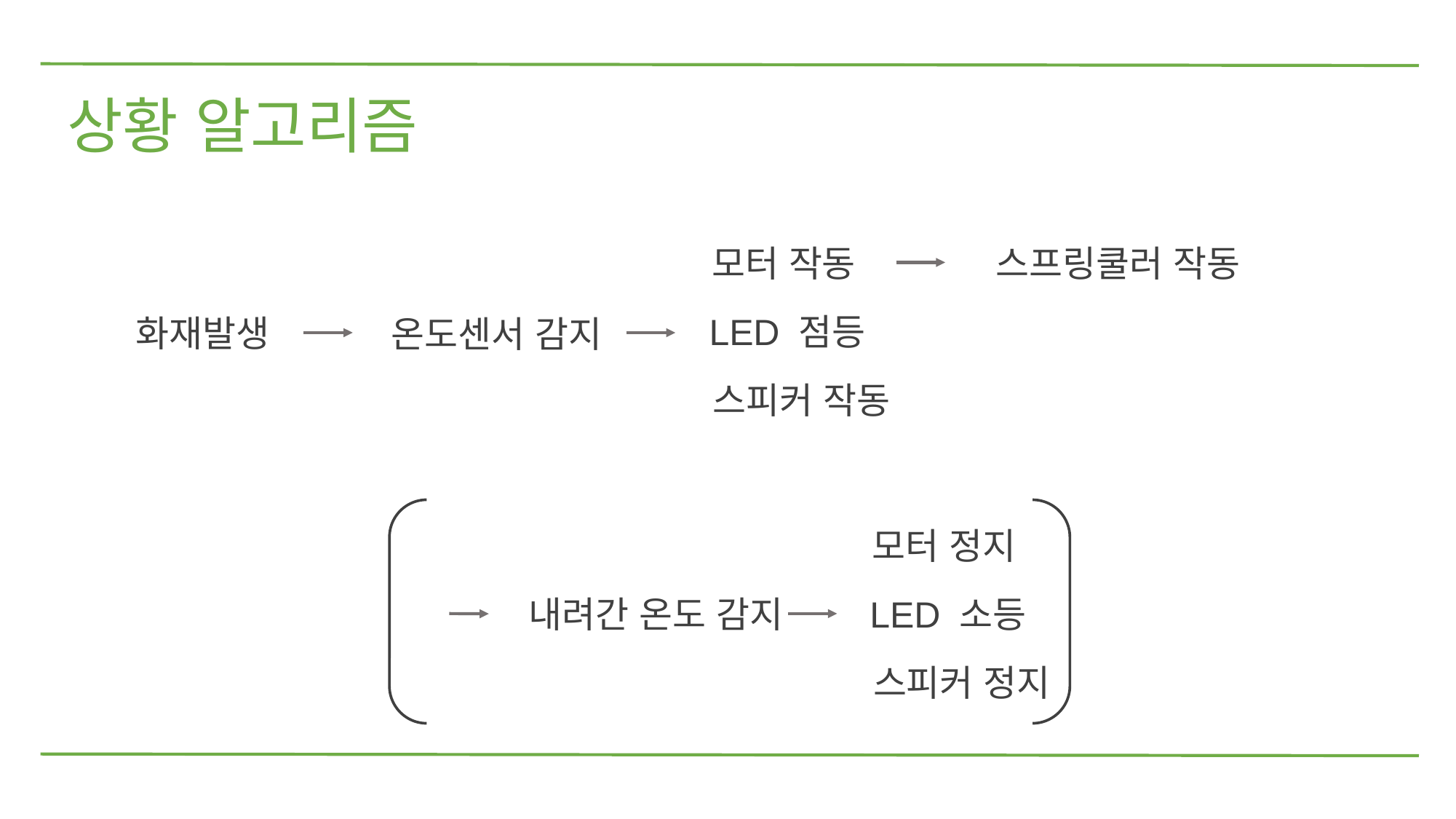

상황 알고리즘
스프링쿨러 작동
모터 작동
LED 점등
화재발생
온도센서 감지
스피커 작동

모터 정지
내려간 온도 감지
LED 소등
스피커 정지